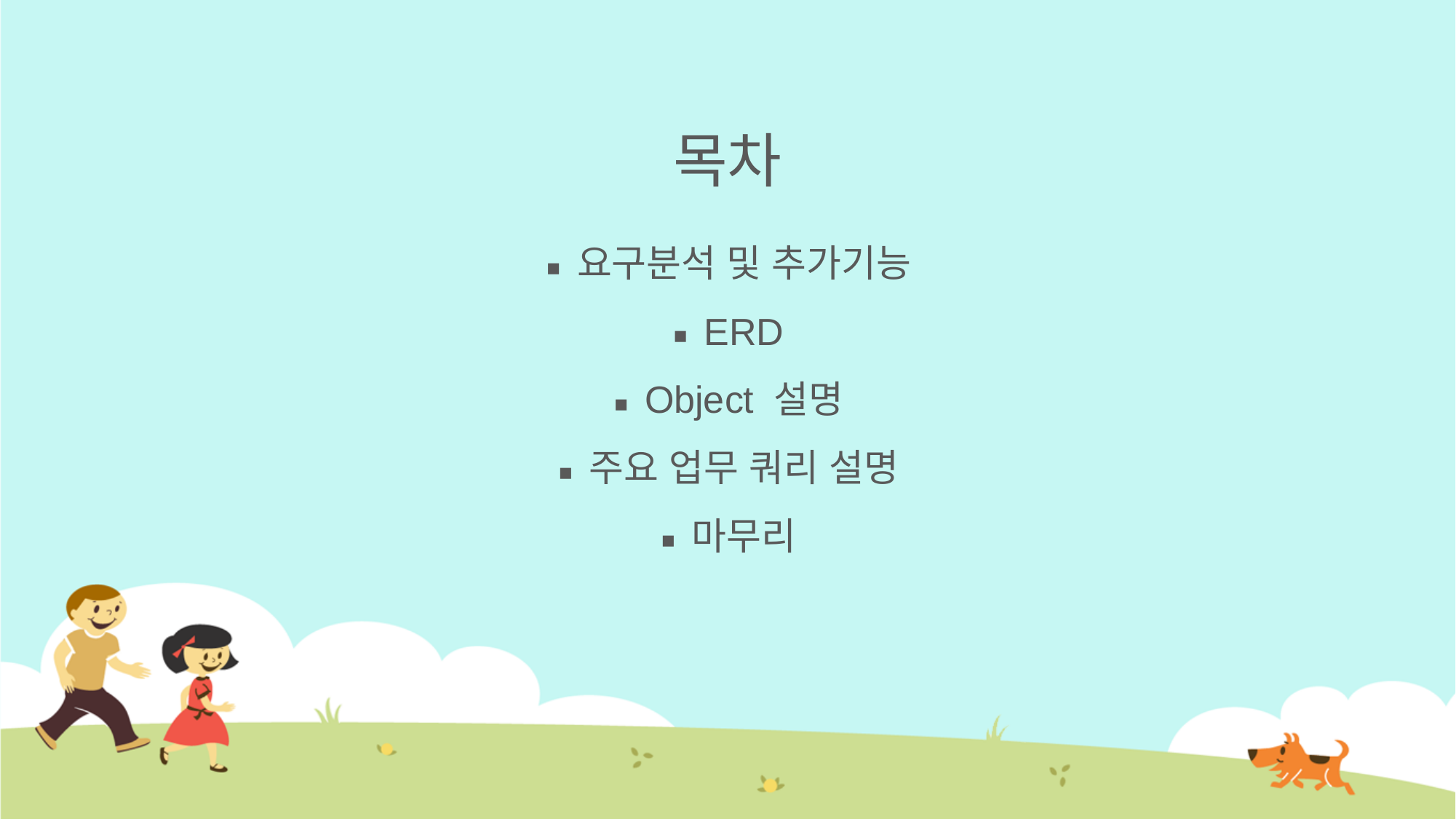

# 목차
요구분석 및 추가기능
ERD
Object 설명
주요 업무 쿼리 설명
마무리